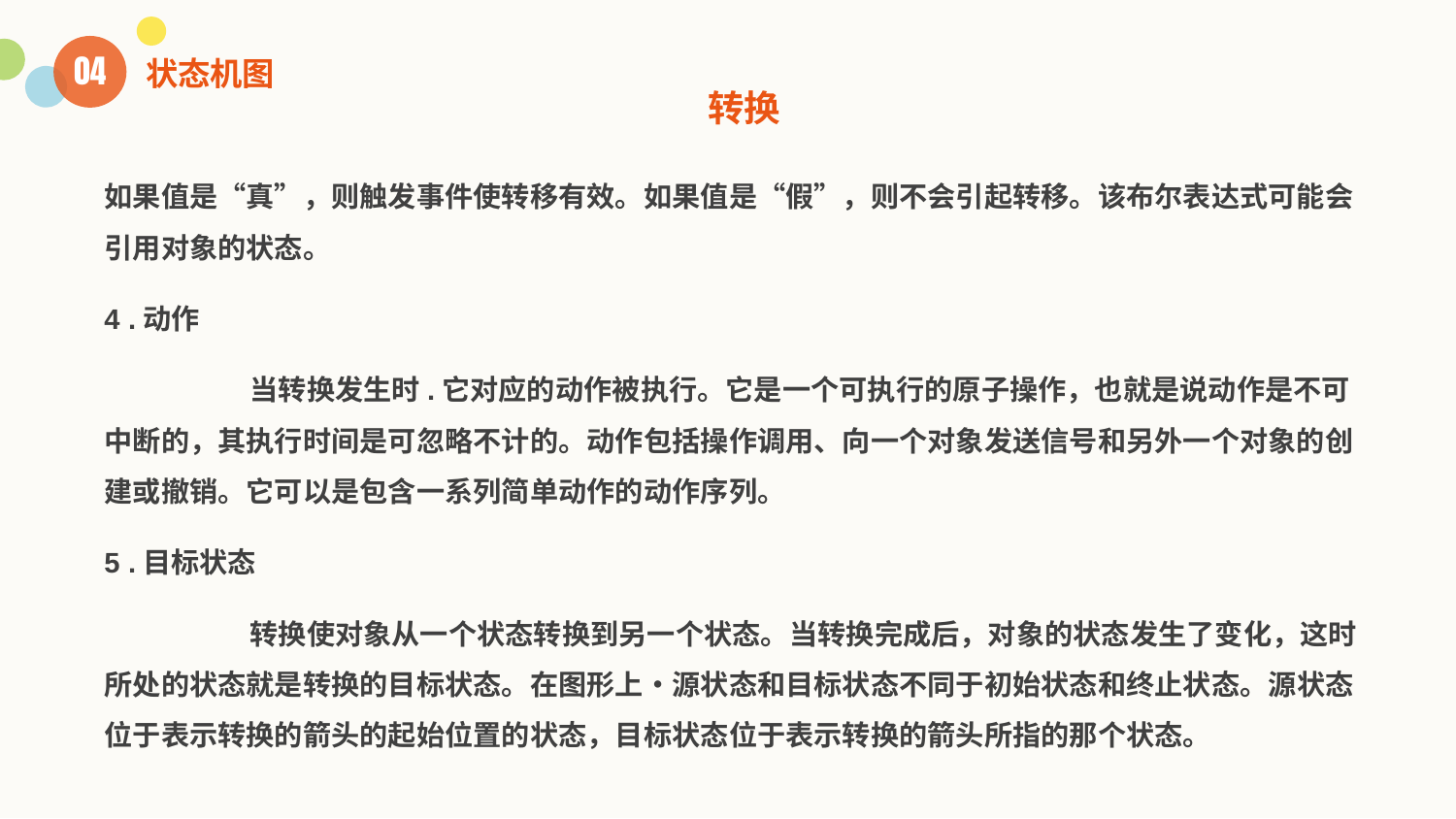

04
状态机图

转换
如果值是“真”，则触发事件使转移有效。如果值是“假”，则不会引起转移。该布尔表达式可能会引用对象的状态。
4 .动作
	当转换发生时.它对应的动作被执行。它是一个可执行的原子操作，也就是说动作是不可中断的，其执行时间是可忽略不计的。动作包括操作调用、向一个对象发送信号和另外一个对象的创建或撤销。它可以是包含一系列简单动作的动作序列。
5 .目标状态
	转换使对象从一个状态转换到另一个状态。当转换完成后，对象的状态发生了变化，这时所处的状态就是转换的目标状态。在图形上•源状态和目标状态不同于初始状态和终止状态。源状态位于表示转换的箭头的起始位置的状态，目标状态位于表示转换的箭头所指的那个状态。